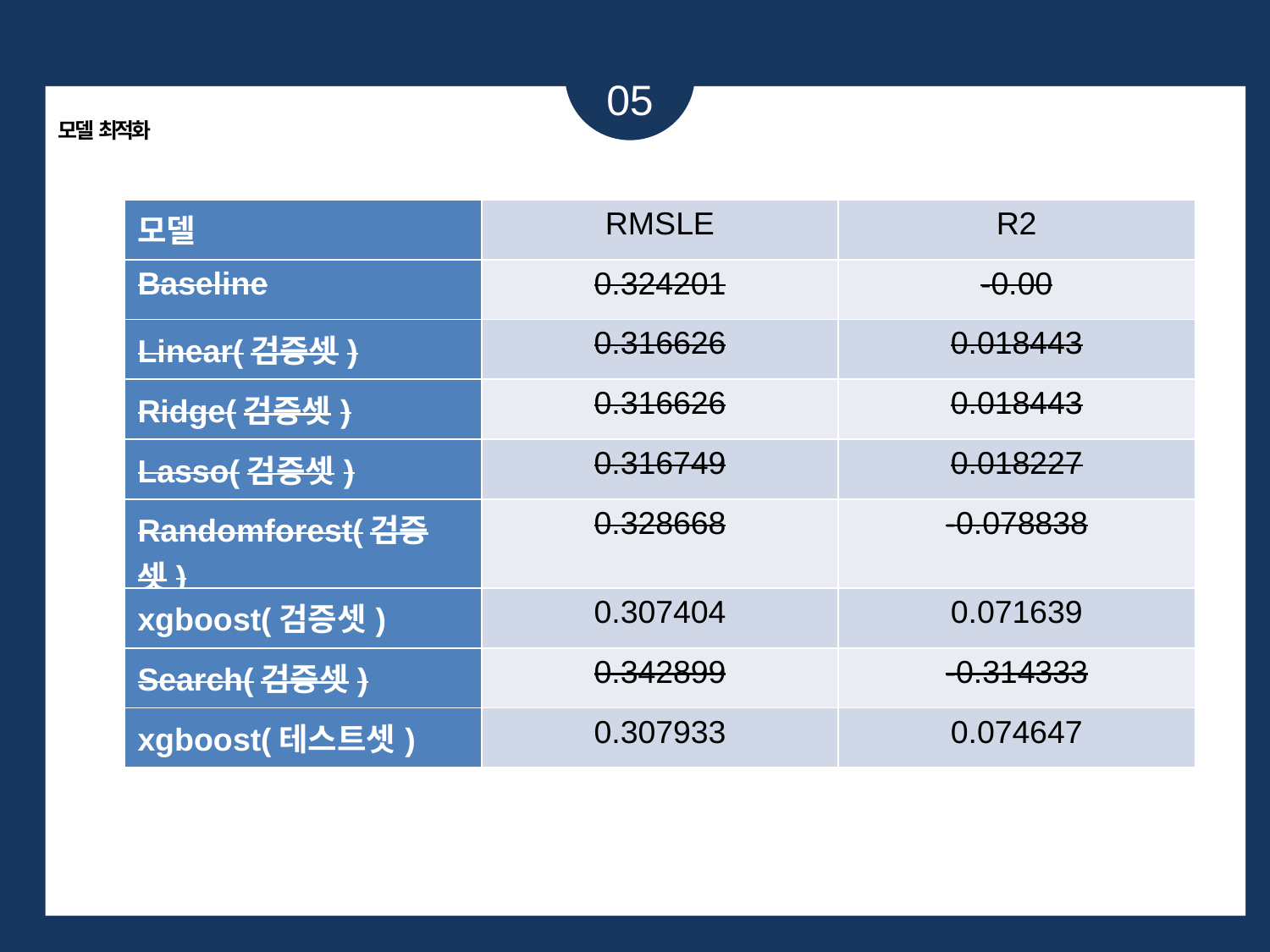

05

모델  최적화
| 모델 | RMSLE | R2 |
| --- | --- | --- |
| Baseline | 0.324201 | -0.00 |
| Linear(검증셋) | 0.316626 | 0.018443 |
| Ridge(검증셋) | 0.316626 | 0.018443 |
| Lasso(검증셋) | 0.316749 | 0.018227 |
| Randomforest(검증셋) | 0.328668 | -0.078838 |
| xgboost(검증셋) | 0.307404 | 0.071639 |
| Search(검증셋) | 0.342899 | -0.314333 |
| xgboost(테스트셋) | 0.307933 | 0.074647 |